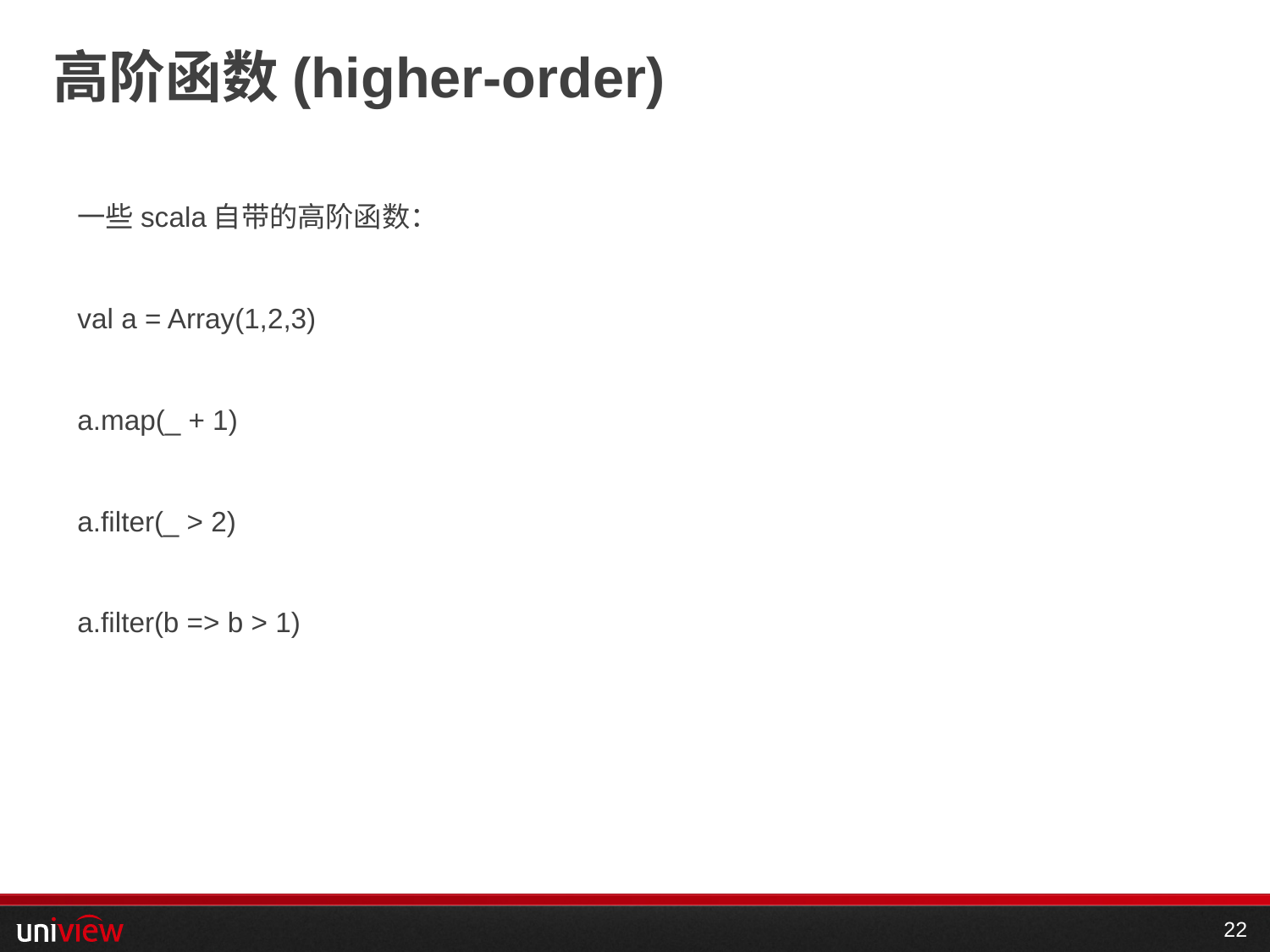

# 高阶函数(higher-order)
一些scala自带的高阶函数：

val a = Array(1,2,3)

a.map(_ + 1)

a.filter(_ > 2)

a.filter(b => b > 1)